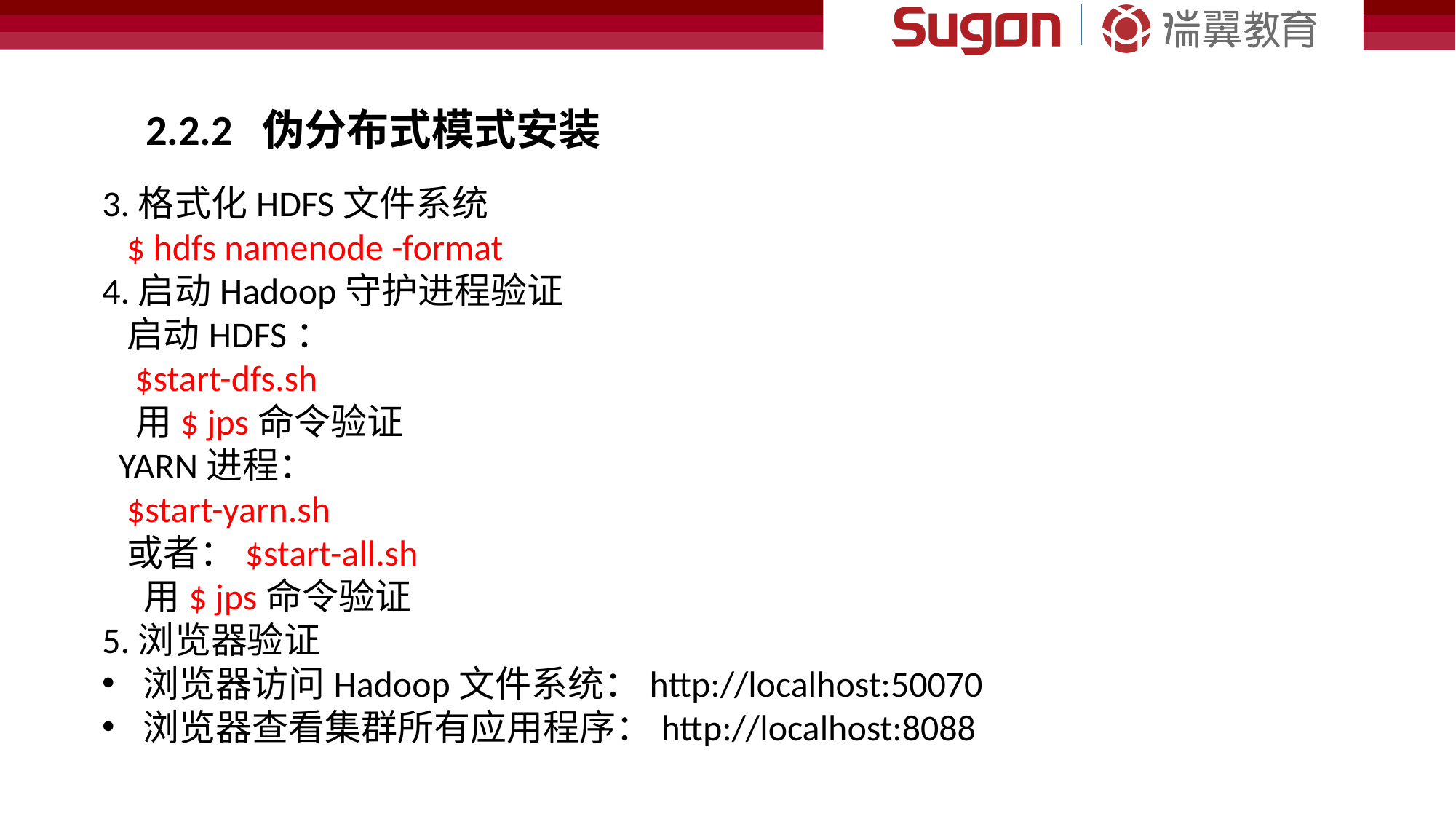

2.2.2  伪分布式模式安装
3.格式化HDFS文件系统
   $ hdfs namenode -format
4.启动Hadoop守护进程验证
  启动HDFS：
    $start-dfs.sh
   用$ jps命令验证
  YARN进程：
   $start-yarn.sh
  或者：$start-all.sh
    用$ jps命令验证
5.浏览器验证
浏览器访问Hadoop文件系统：http://localhost:50070
浏览器查看集群所有应用程序：http://localhost:8088